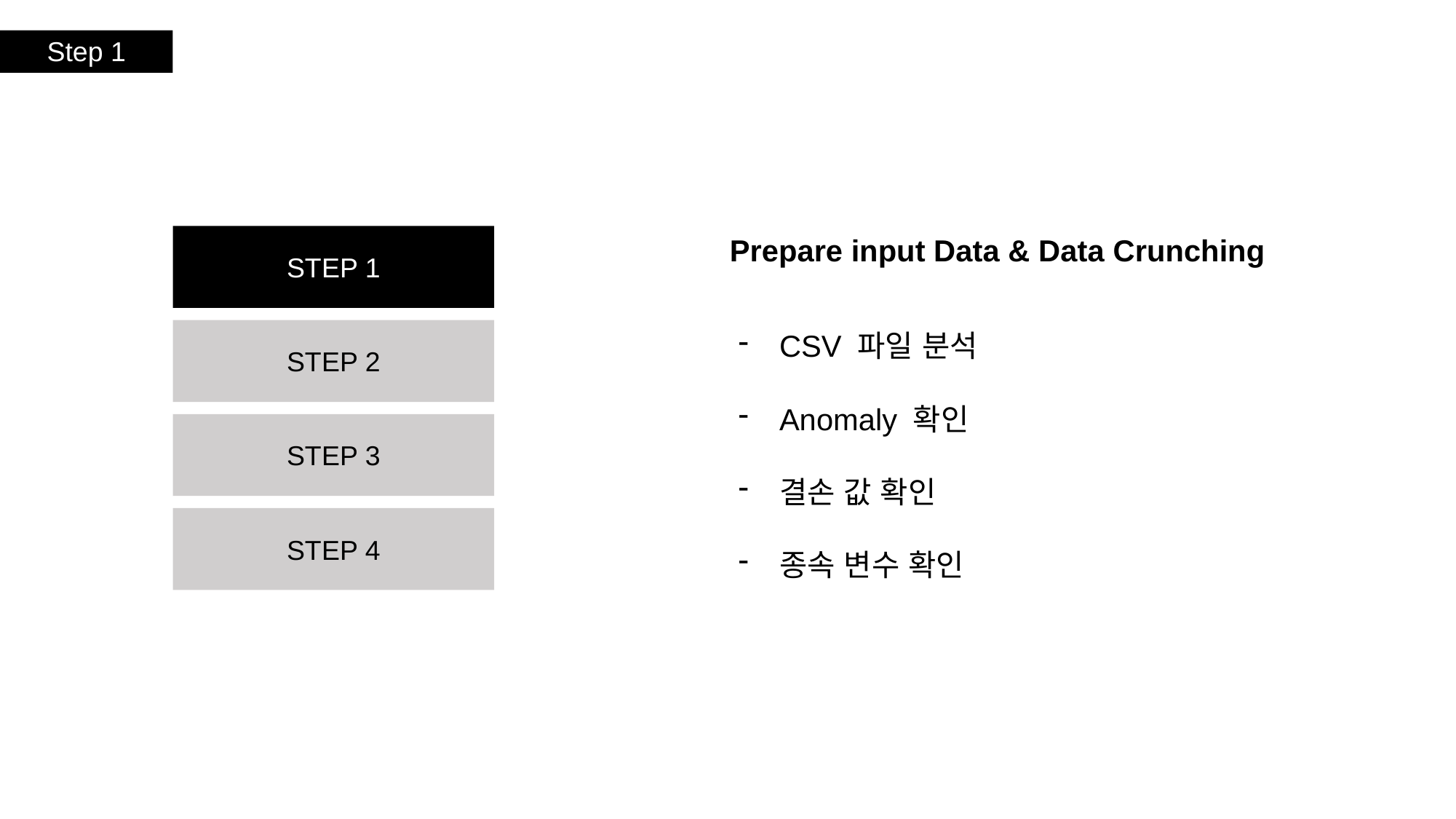

Step 1
STEP 1
Prepare input Data & Data Crunching
STEP 2
CSV 파일 분석

Anomaly 확인

결손 값 확인

종속 변수 확인
STEP 3
STEP 4